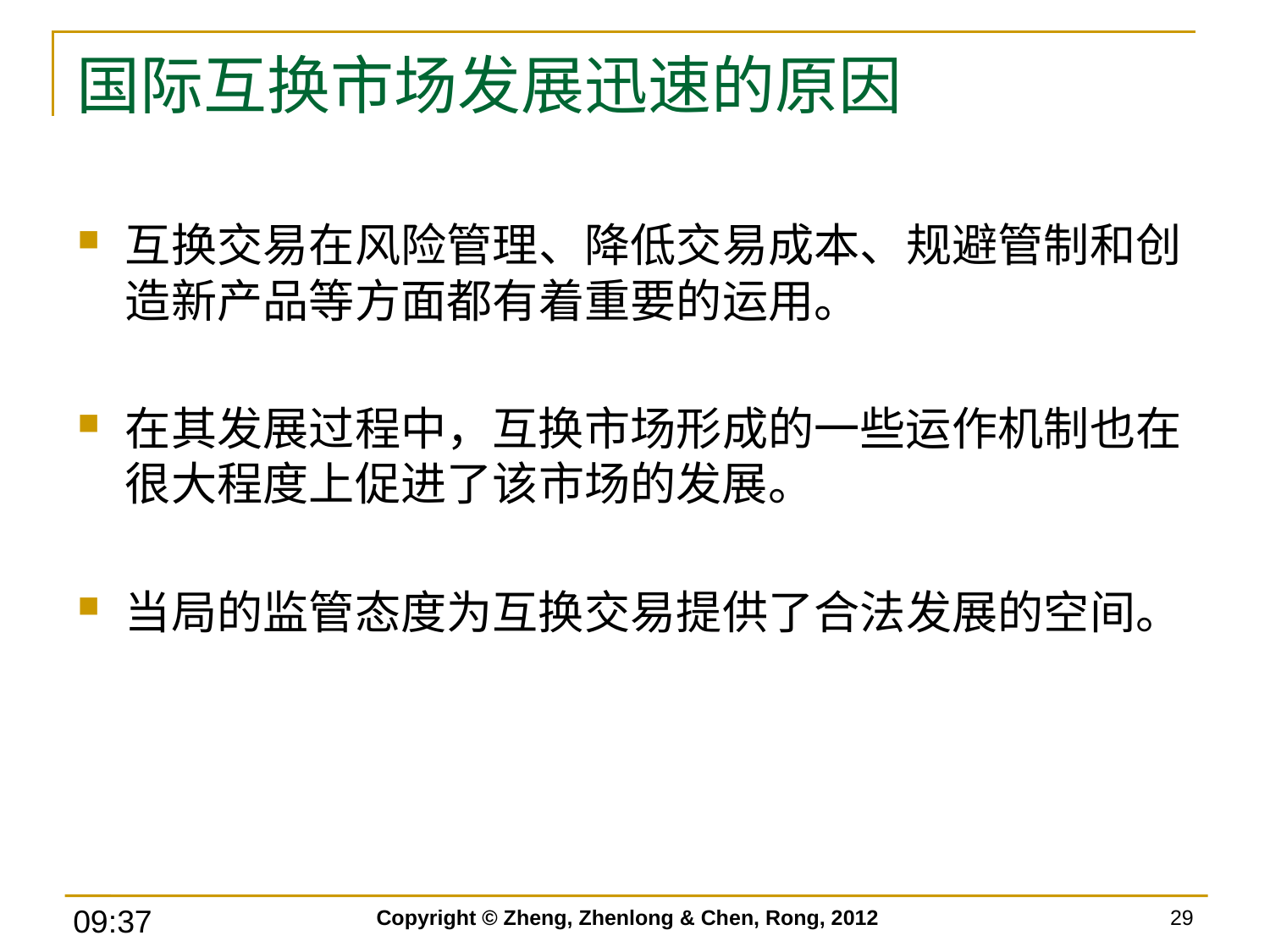

# 国际互换市场发展迅速的原因

互换交易在风险管理、降低交易成本、规避管制和创造新产品等方面都有着重要的运用。

在其发展过程中，互换市场形成的一些运作机制也在很大程度上促进了该市场的发展。

当局的监管态度为互换交易提供了合法发展的空间。
Copyright © Zheng, Zhenlong & Chen, Rong, 2012
29